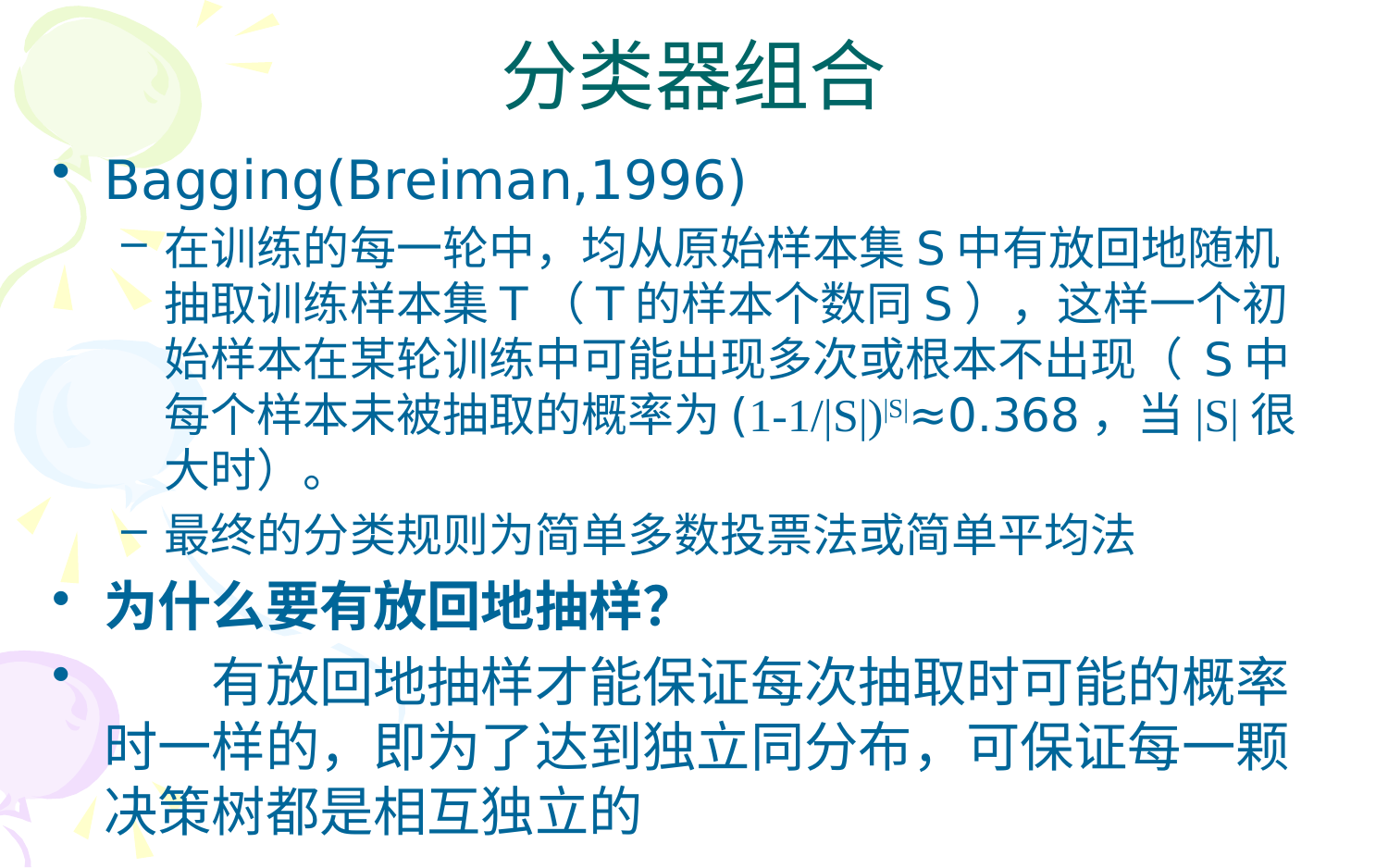

分类器组合
Bagging(Breiman,1996)
在训练的每一轮中，均从原始样本集S中有放回地随机抽取训练样本集T（T的样本个数同S），这样一个初始样本在某轮训练中可能出现多次或根本不出现（ S中每个样本未被抽取的概率为(1-1/|S|)|S|≈0.368，当|S|很大时）。
最终的分类规则为简单多数投票法或简单平均法
为什么要有放回地抽样？
　　有放回地抽样才能保证每次抽取时可能的概率时一样的，即为了达到独立同分布，可保证每一颗决策树都是相互独立的